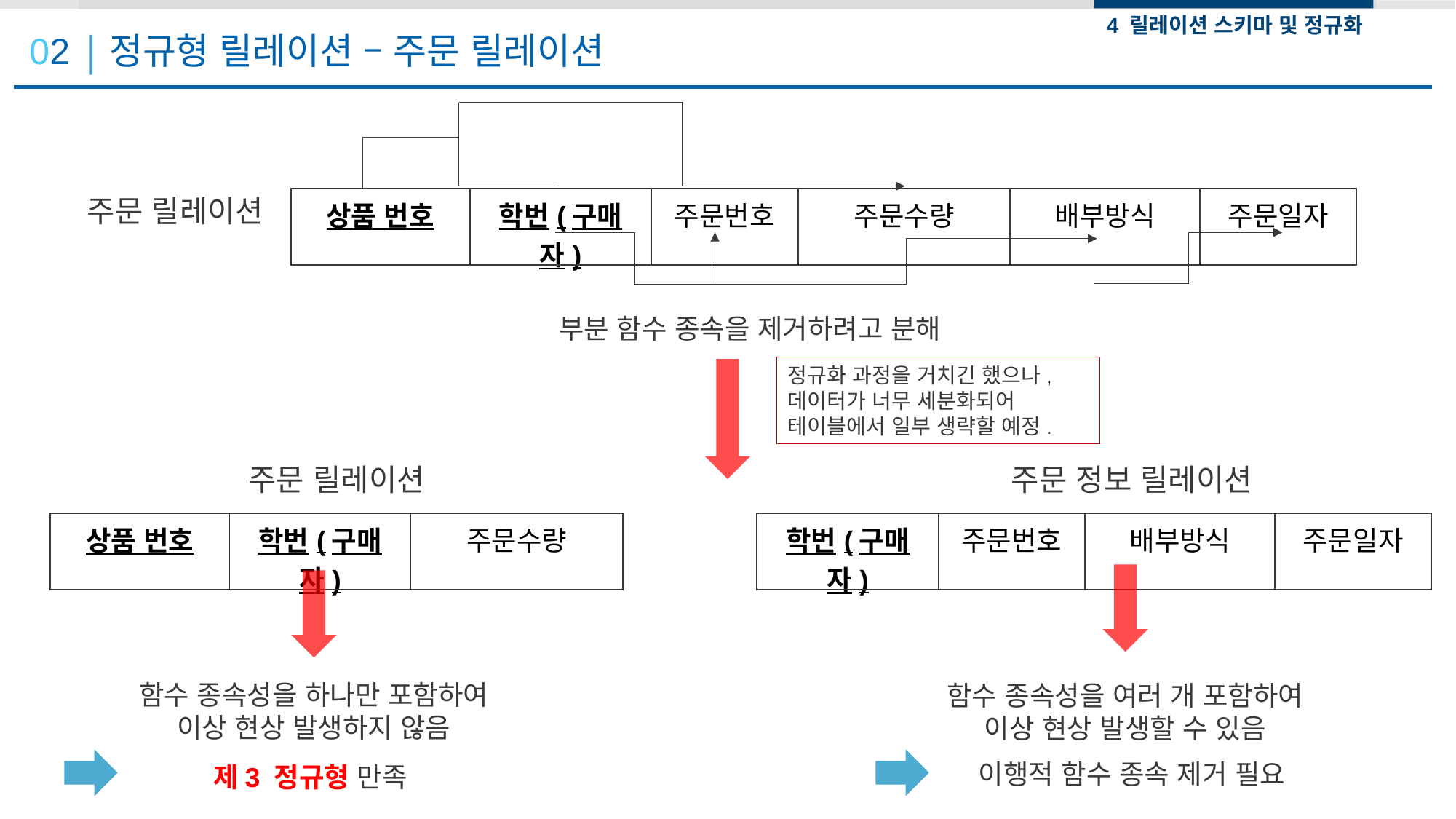

4 릴레이션 스키마 및 정규화
02   정규형 릴레이션 – 주문 릴레이션
PROBLEM
주문 릴레이션
| 상품 번호 | 학번(구매자) | 주문번호 | 주문수량 | 배부방식 | 주문일자 |
| --- | --- | --- | --- | --- | --- |
부분 함수 종속을 제거하려고 분해
정규화 과정을 거치긴 했으나, 데이터가 너무 세분화되어 테이블에서 일부 생략할 예정.

주문 릴레이션
주문 정보 릴레이션
| 상품 번호 | 학번(구매자) | 주문수량 |
| --- | --- | --- |
| 학번(구매자) | 주문번호 | 배부방식 | 주문일자 |
| --- | --- | --- | --- |

함수 종속성을 하나만 포함하여
이상 현상 발생하지 않음
함수 종속성을 여러 개 포함하여
이상 현상 발생할 수 있음

이행적 함수 종속 제거 필요
제3 정규형 만족